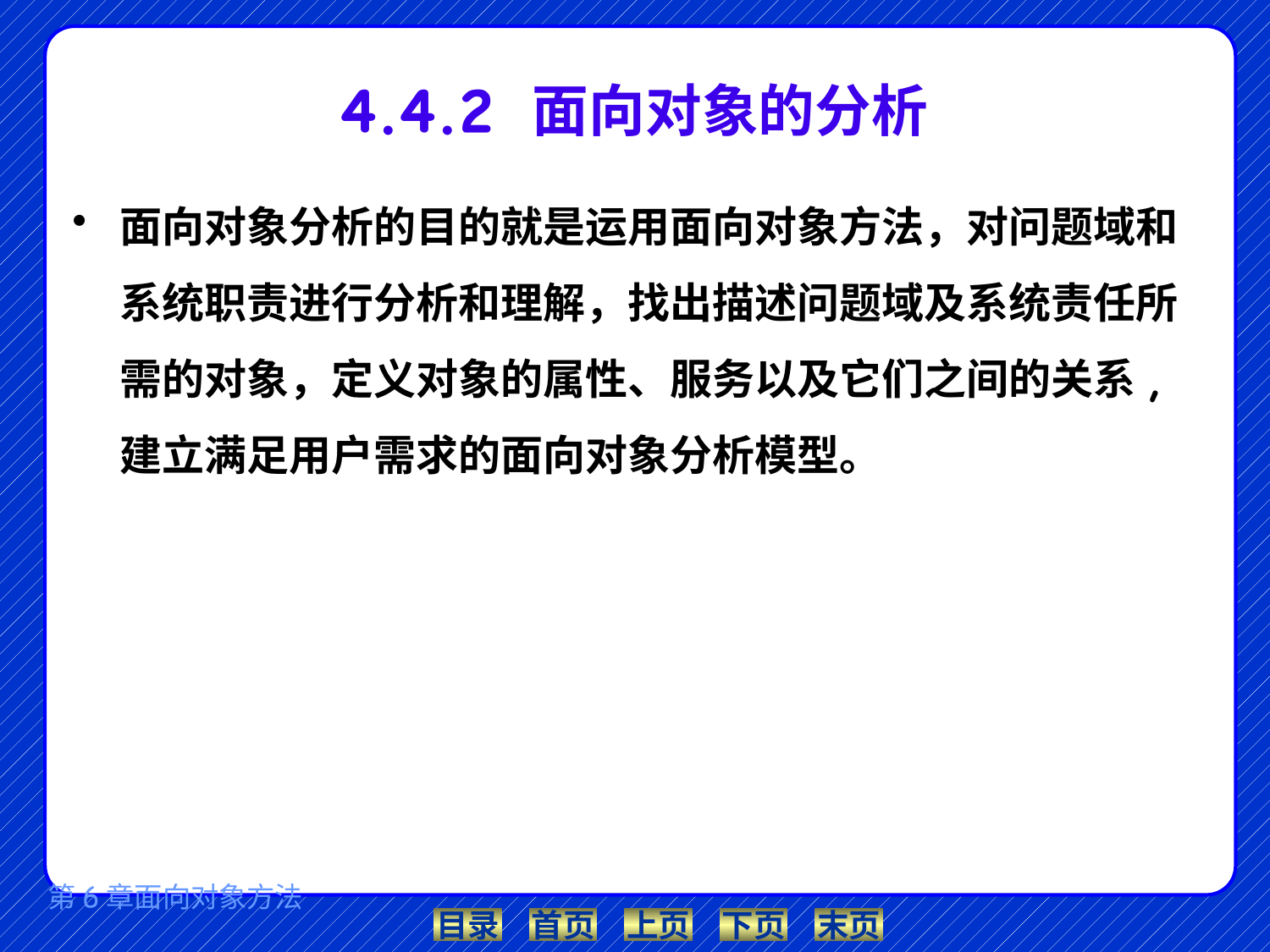

# 4.4.2 面向对象的分析
面向对象分析的目的就是运用面向对象方法，对问题域和系统职责进行分析和理解，找出描述问题域及系统责任所需的对象，定义对象的属性、服务以及它们之间的关系,建立满足用户需求的面向对象分析模型。
第6章面向对象方法